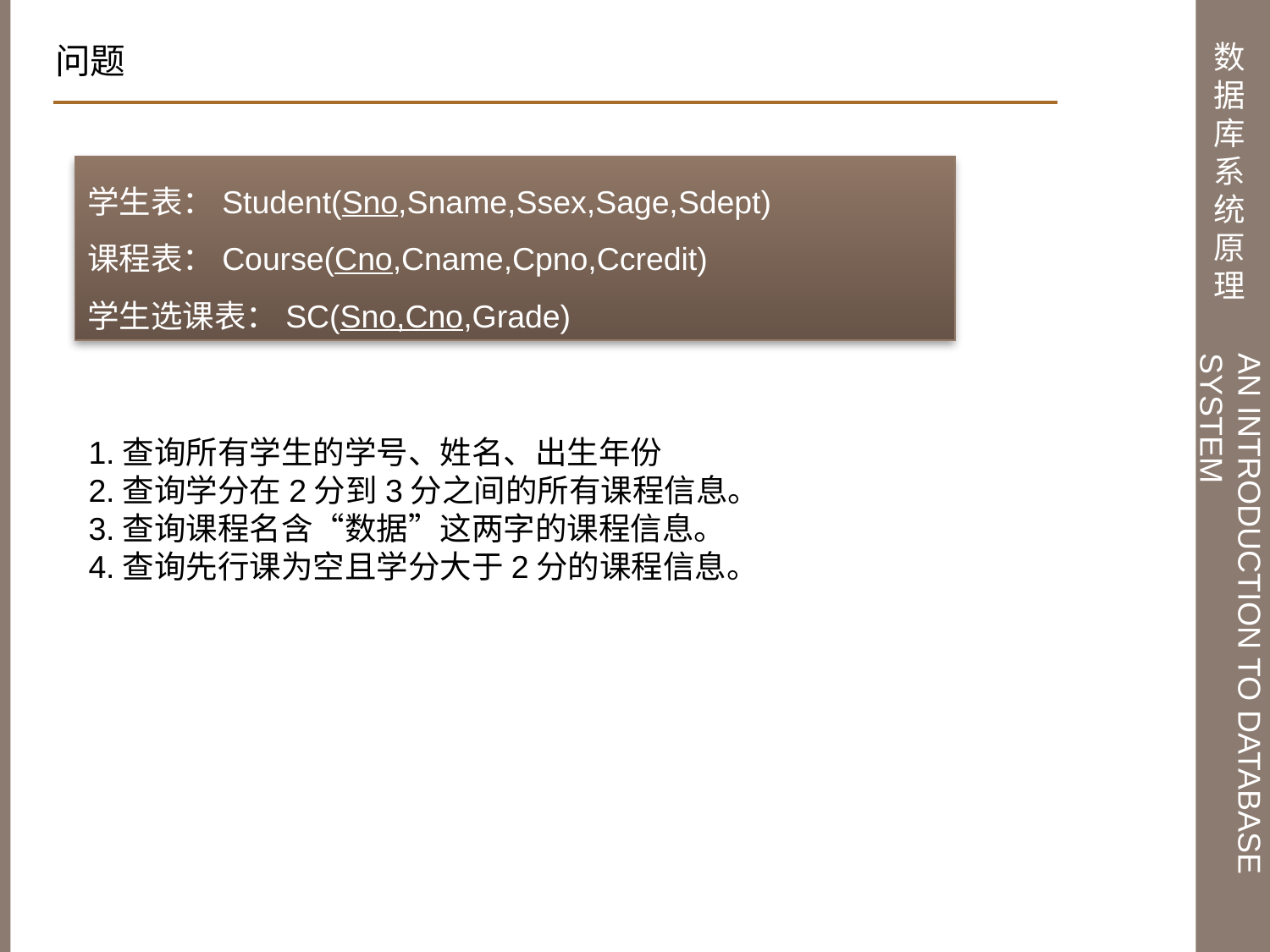

问题
学生表：Student(Sno,Sname,Ssex,Sage,Sdept)
课程表：Course(Cno,Cname,Cpno,Ccredit)
学生选课表：SC(Sno,Cno,Grade)
1.查询所有学生的学号、姓名、出生年份
2.查询学分在2分到3分之间的所有课程信息。
3.查询课程名含“数据”这两字的课程信息。
4.查询先行课为空且学分大于2分的课程信息。